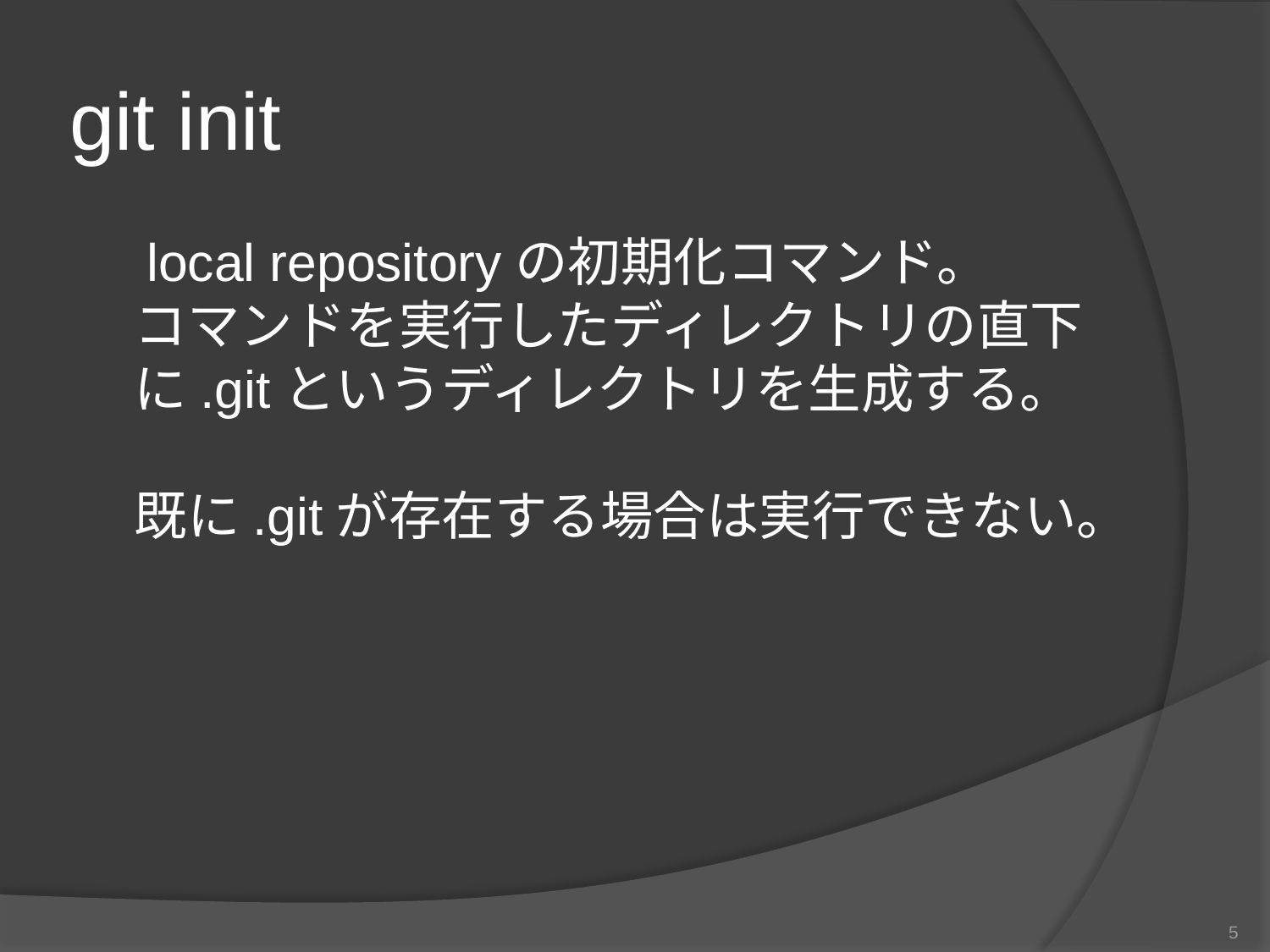

# git init
　local repositoryの初期化コマンド。
コマンドを実行したディレクトリの直下に.gitというディレクトリを生成する。
既に.gitが存在する場合は実行できない。
5